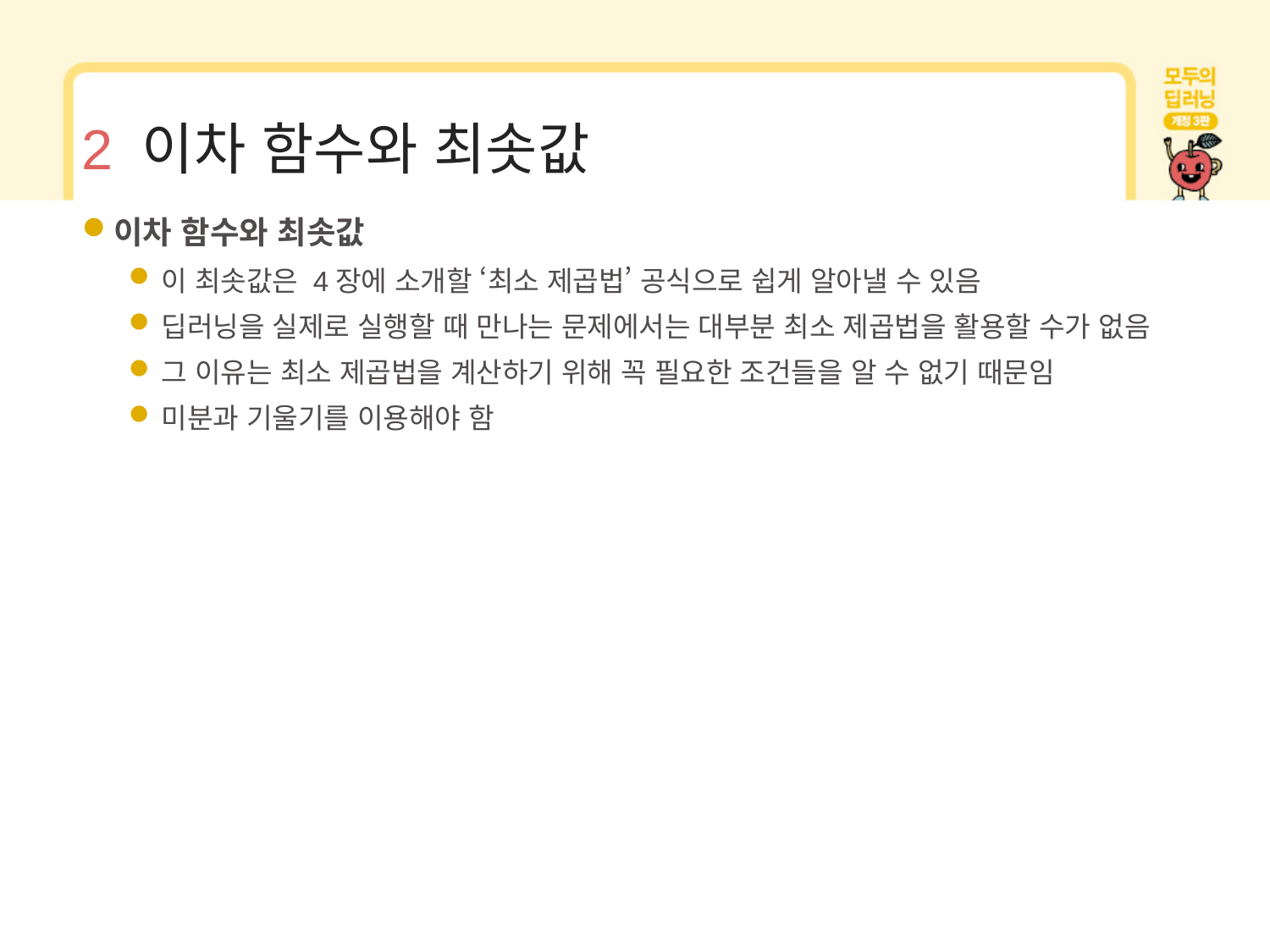

# 2 이차 함수와 최솟값
이차 함수와 최솟값
이 최솟값은 4장에 소개할 ‘최소 제곱법’ 공식으로 쉽게 알아낼 수 있음
딥러닝을 실제로 실행할 때 만나는 문제에서는 대부분 최소 제곱법을 활용할 수가 없음
그 이유는 최소 제곱법을 계산하기 위해 꼭 필요한 조건들을 알 수 없기 때문임
미분과 기울기를 이용해야 함